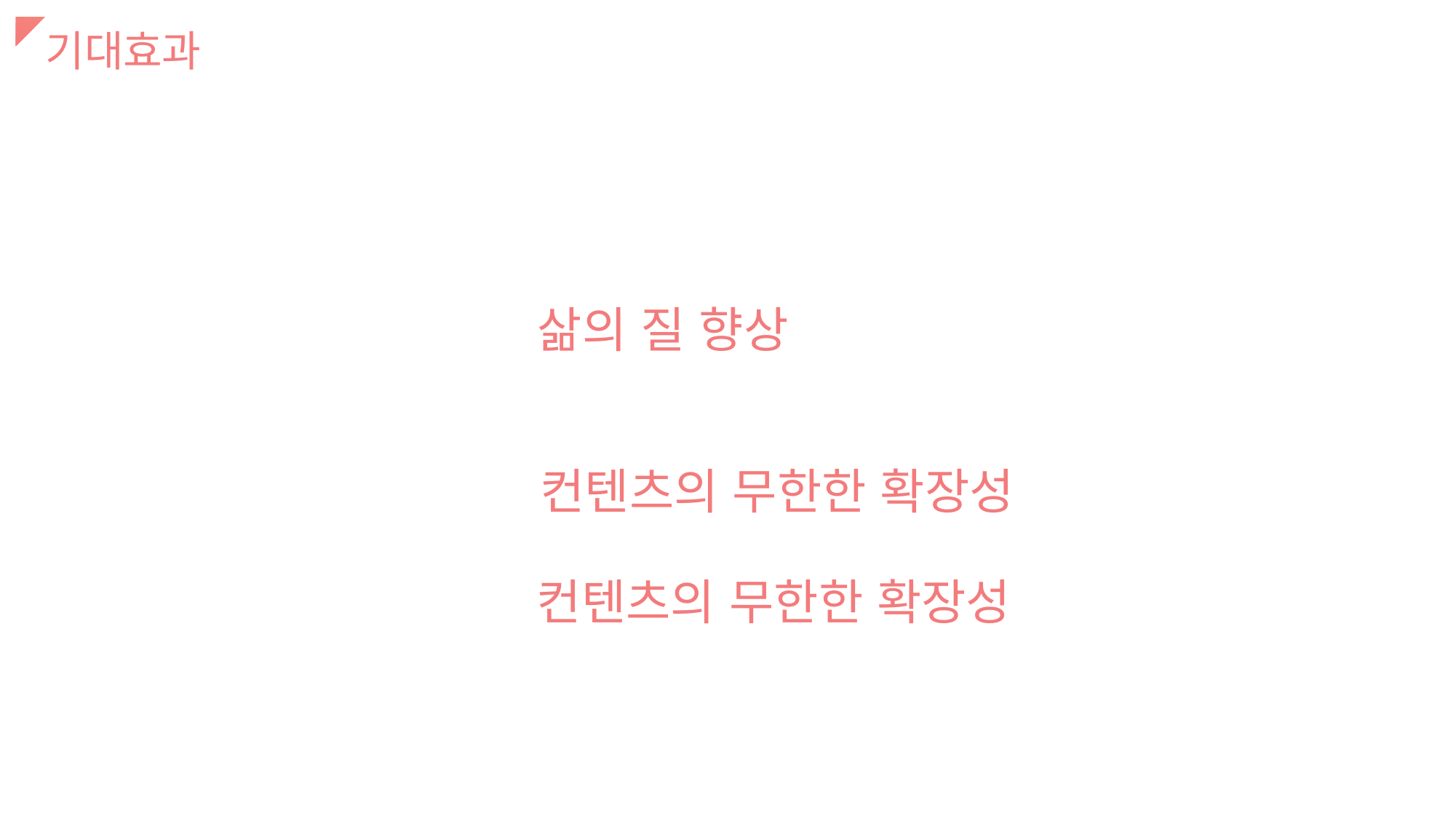

기대효과
삶의 질 향상
컨텐츠의 무한한 확장성
컨텐츠의 무한한 확장성